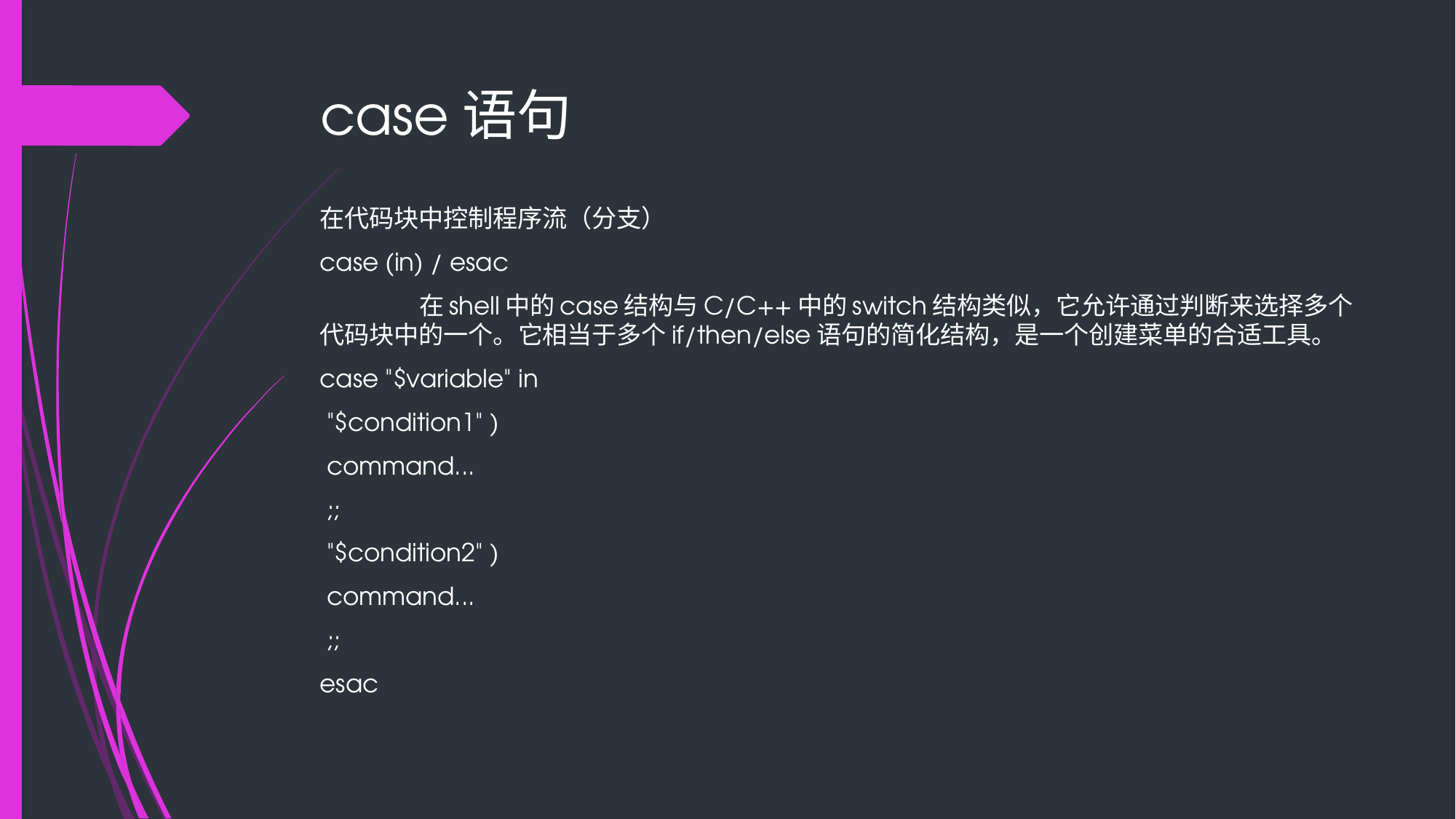

# case语句
在代码块中控制程序流（分支）
case (in) / esac
	在shell中的case结构与C/C++中的switch结构类似，它允许通过判断来选择多个代码块中的一个。它相当于多个if/then/else语句的简化结构，是一个创建菜单的合适工具。
case "$variable" in
 "$condition1" )
 command...
 ;;
 "$condition2" )
 command...
 ;;
esac